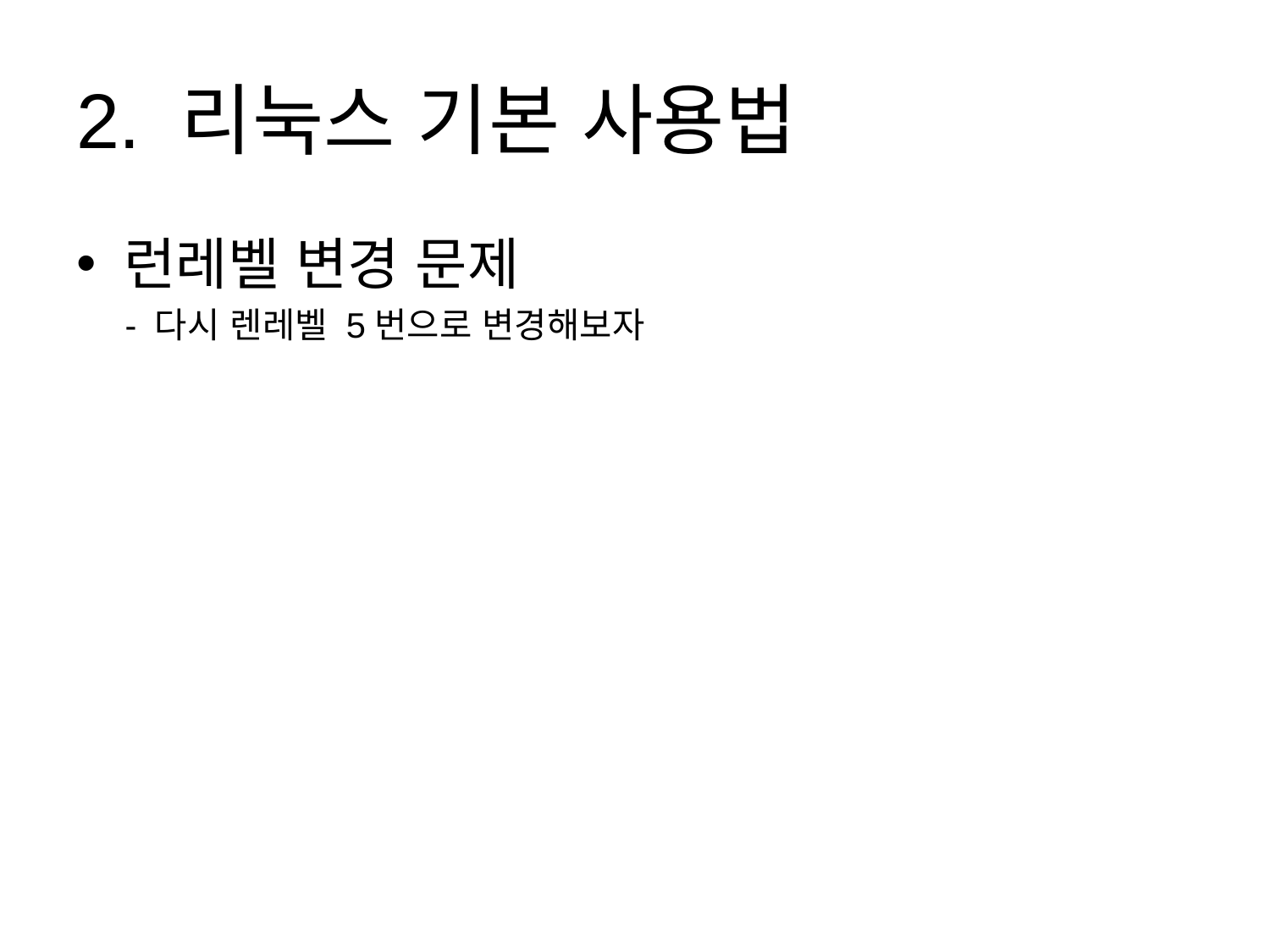

# 2. 리눅스 기본 사용법
런레벨 변경 문제
     - 다시 렌레벨 5번으로 변경해보자